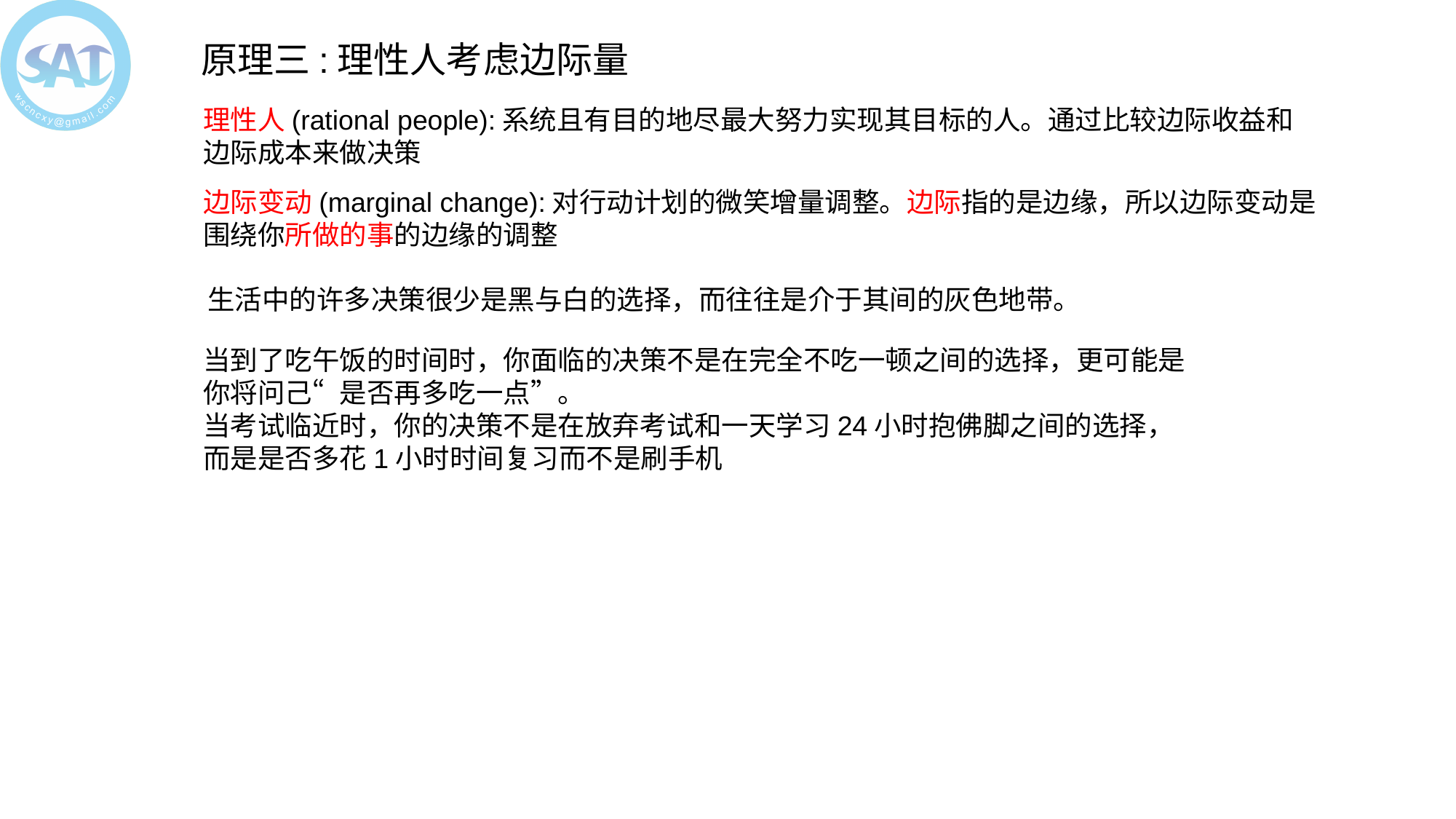

原理三:理性人考虑边际量
理性人(rational people):系统且有目的地尽最大努力实现其目标的人。通过比较边际收益和边际成本来做决策
边际变动(marginal change):对行动计划的微笑增量调整。边际指的是边缘，所以边际变动是围绕你所做的事的边缘的调整
生活中的许多决策很少是黑与白的选择，而往往是介于其间的灰色地带。
当到了吃午饭的时间时，你面临的决策不是在完全不吃一顿之间的选择，更可能是你将问己“是否再多吃一点”。
当考试临近时，你的决策不是在放弃考试和一天学习24小时抱佛脚之间的选择，而是是否多花1小时时间复习而不是刷手机